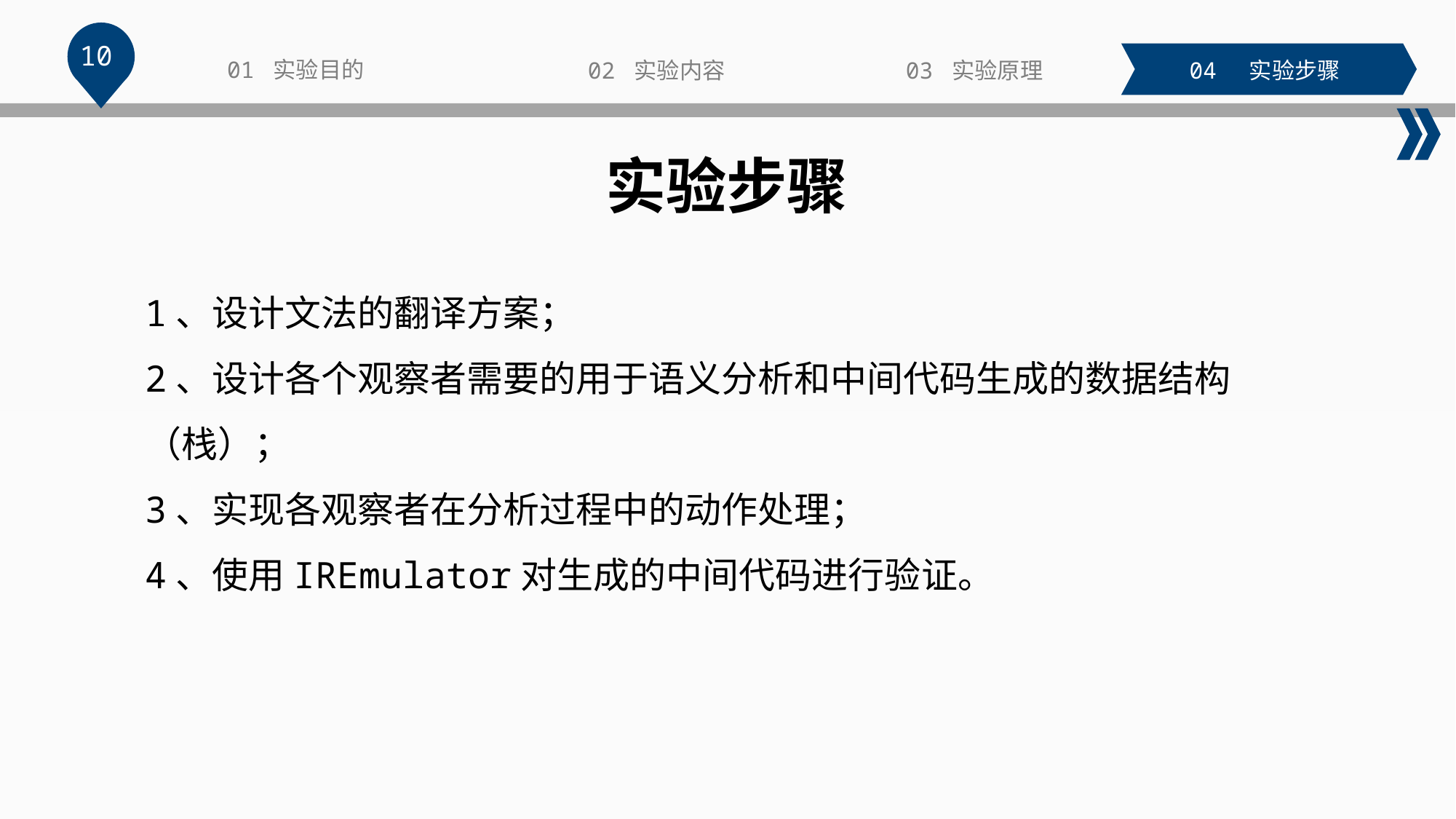

10

01 实验目的
02 实验内容
03 实验原理
04  实验步骤

实验步骤
1、设计文法的翻译方案；
2、设计各个观察者需要的用于语义分析和中间代码生成的数据结构（栈）；
3、实现各观察者在分析过程中的动作处理；
4、使用IREmulator对生成的中间代码进行验证。